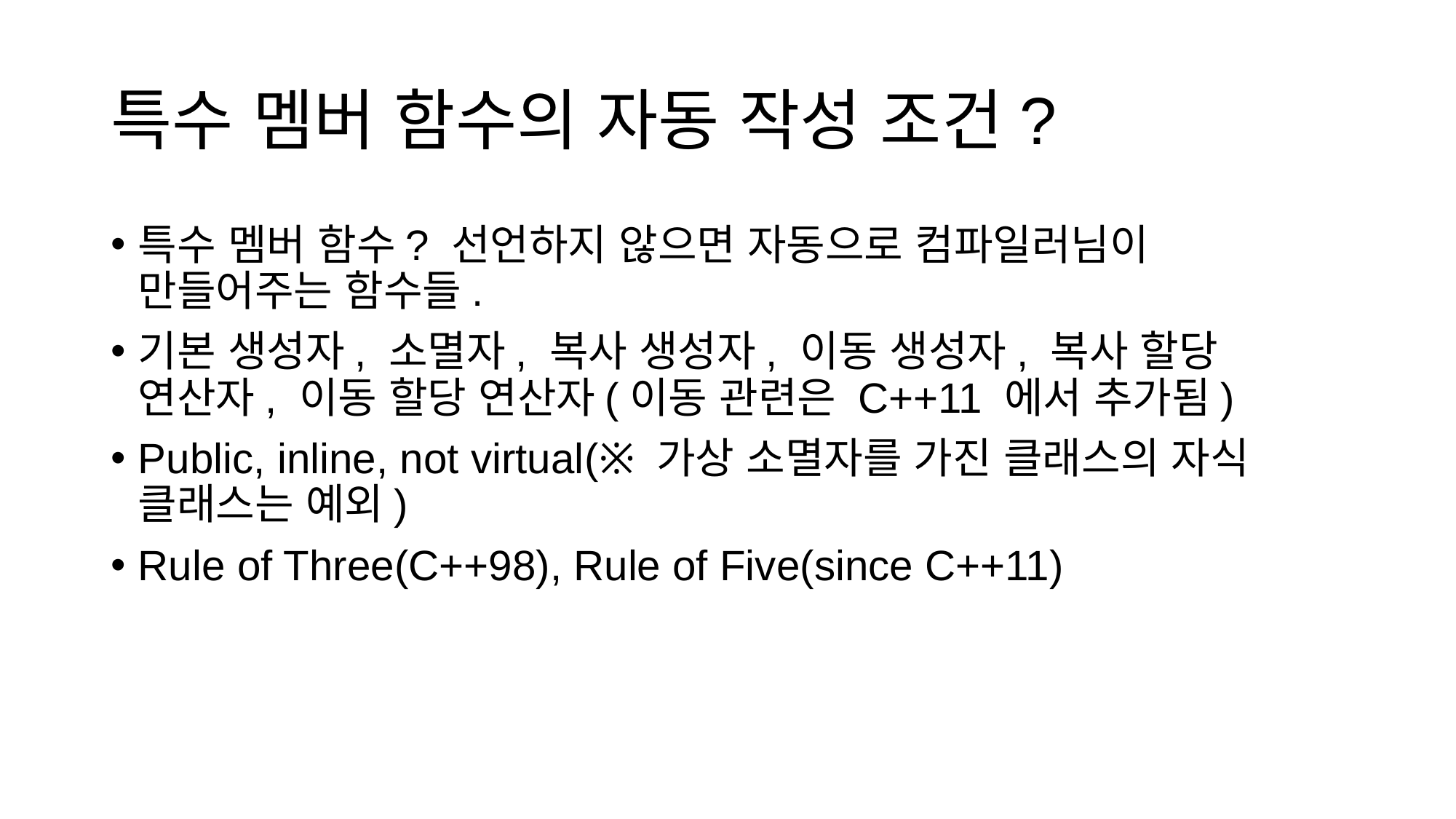

# 특수 멤버 함수의 자동 작성 조건?
특수 멤버 함수? 선언하지 않으면 자동으로 컴파일러님이 만들어주는 함수들.
기본 생성자, 소멸자, 복사 생성자, 이동 생성자, 복사 할당 연산자, 이동 할당 연산자(이동 관련은 C++11 에서 추가됨)
Public, inline, not virtual(※ 가상 소멸자를 가진 클래스의 자식 클래스는 예외)
Rule of Three(C++98), Rule of Five(since C++11)